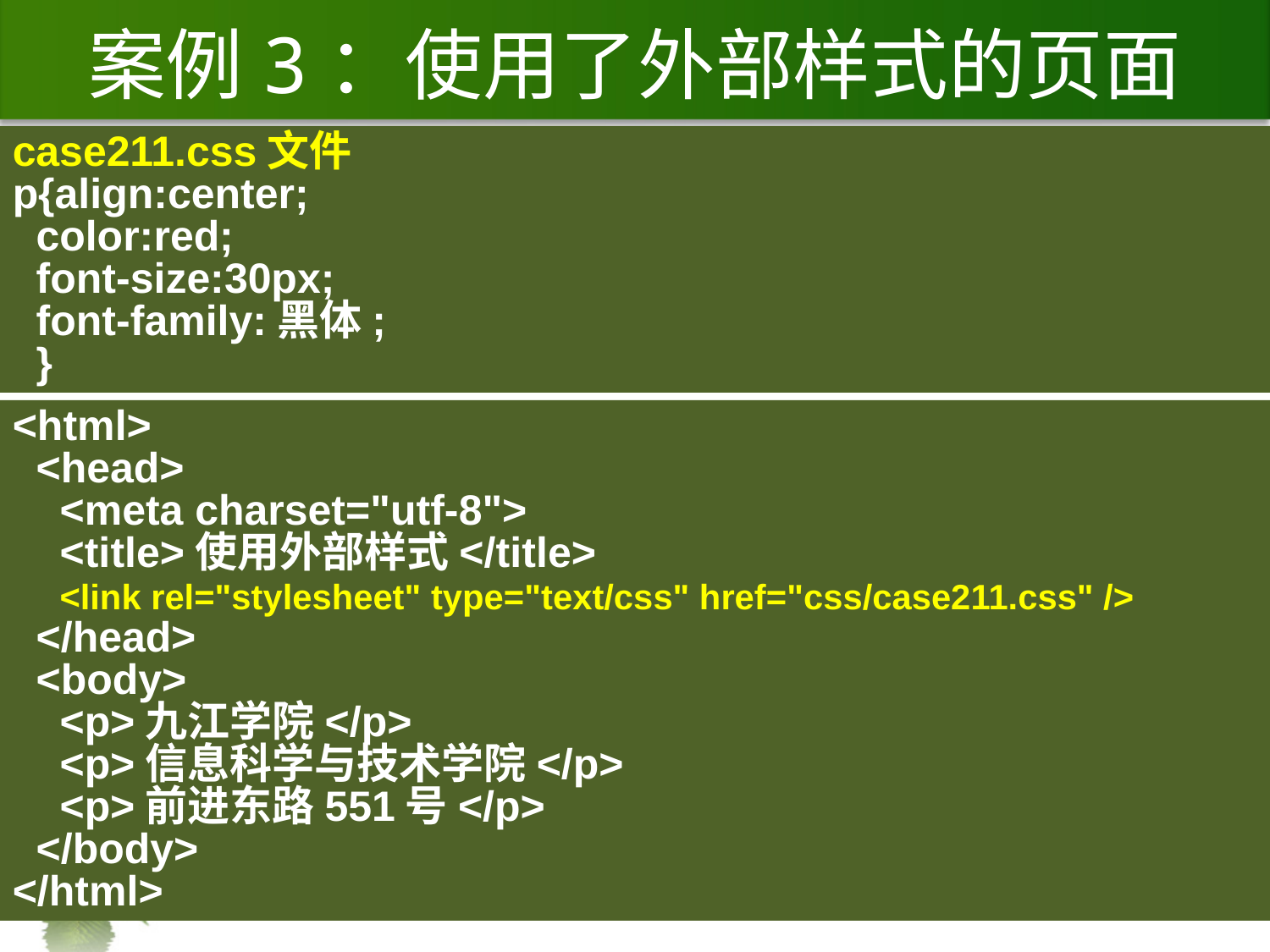

# 案例3：使用了外部样式的页面
case211.css文件
p{align:center;
  color:red;
  font-size:30px;
  font-family:黑体;
  }
<html>
  <head>
    <meta charset="utf-8">
    <title>使用外部样式</title>
    <link rel="stylesheet" type="text/css" href="css/case211.css" />
  </head>
  <body>
    <p>九江学院</p>
    <p>信息科学与技术学院</p>
    <p>前进东路551号</p>
  </body>
</html>